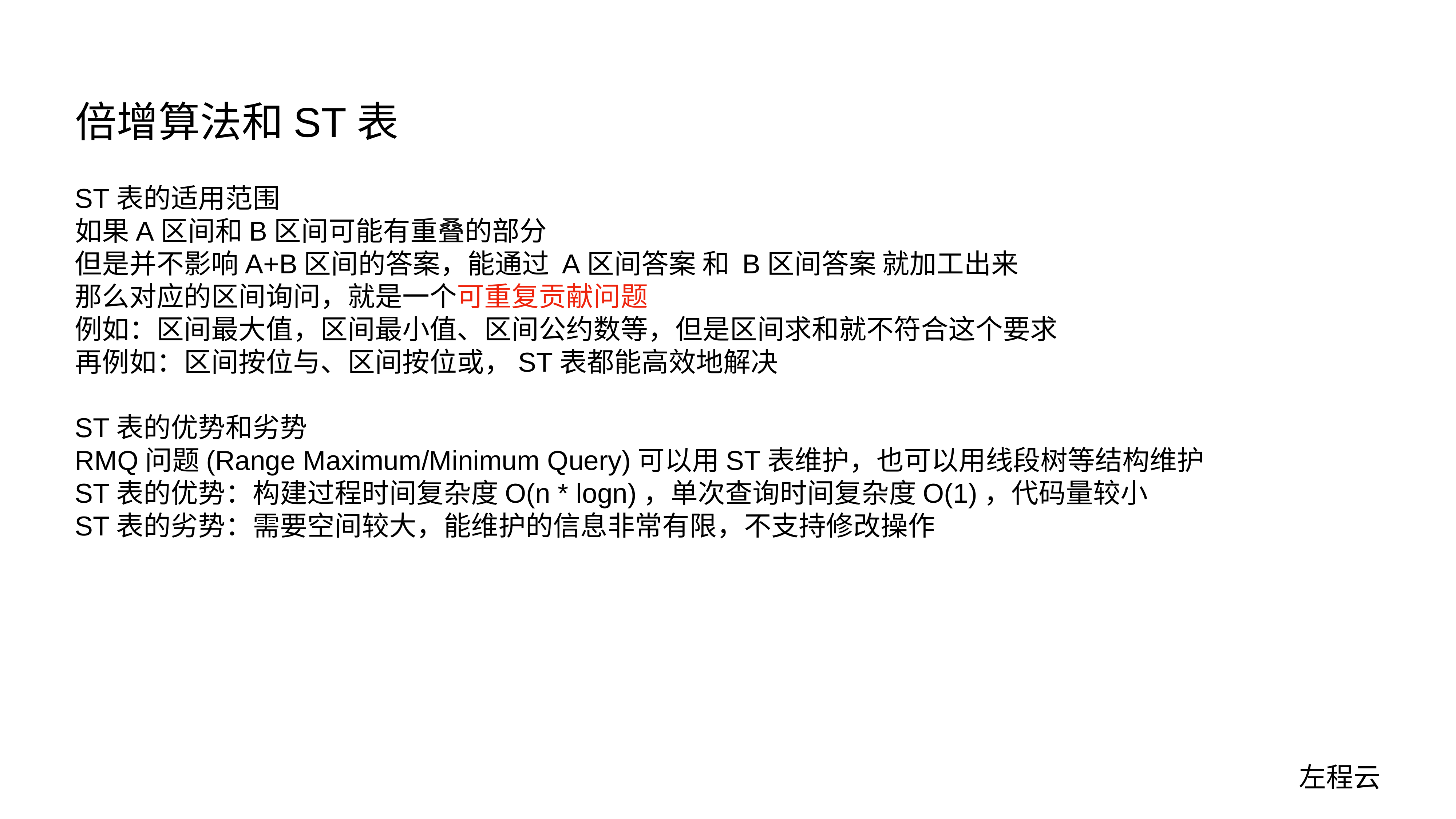

# 倍增算法和ST表
ST表的适用范围
如果A区间和B区间可能有重叠的部分
但是并不影响A+B区间的答案，能通过 A区间答案 和 B区间答案 就加工出来
那么对应的区间询问，就是一个可重复贡献问题
例如：区间最大值，区间最小值、区间公约数等，但是区间求和就不符合这个要求
再例如：区间按位与、区间按位或，ST表都能高效地解决

ST表的优势和劣势
RMQ问题(Range Maximum/Minimum Query)可以用ST表维护，也可以用线段树等结构维护
ST表的优势：构建过程时间复杂度O(n * logn)，单次查询时间复杂度O(1)，代码量较小
ST表的劣势：需要空间较大，能维护的信息非常有限，不支持修改操作
左程云